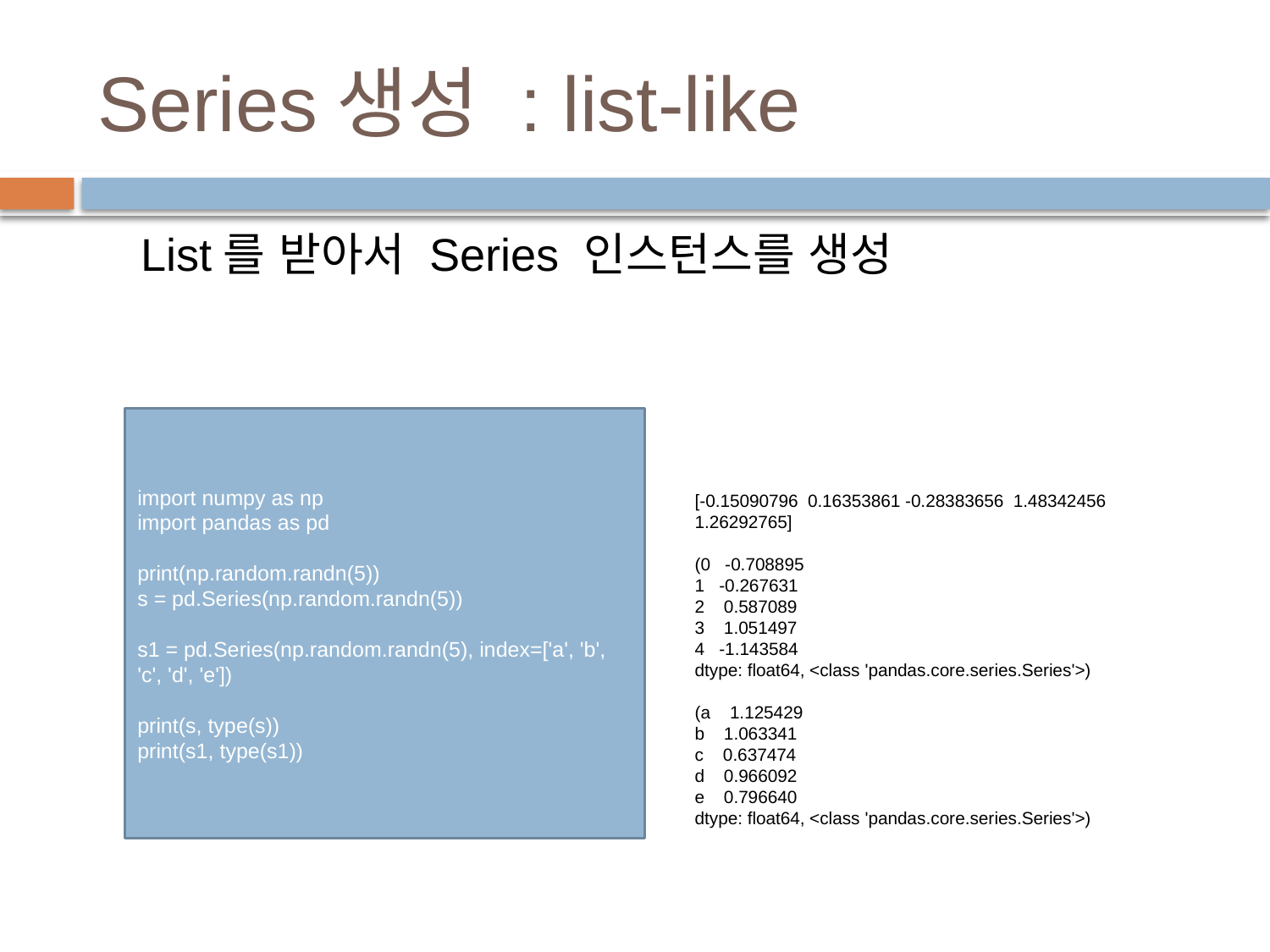

# Series생성 : list-like
List를 받아서 Series 인스턴스를 생성
import numpy as np
import pandas as pd

print(np.random.randn(5))
s = pd.Series(np.random.randn(5))

s1 = pd.Series(np.random.randn(5), index=['a', 'b', 'c', 'd', 'e'])

print(s, type(s))
print(s1, type(s1))
[-0.15090796  0.16353861 -0.28383656  1.48342456  1.26292765]

(0   -0.708895
1   -0.267631
2    0.587089
3    1.051497
4   -1.143584
dtype: float64, <class 'pandas.core.series.Series'>)

(a    1.125429
b    1.063341
c    0.637474
d    0.966092
e    0.796640
dtype: float64, <class 'pandas.core.series.Series'>)